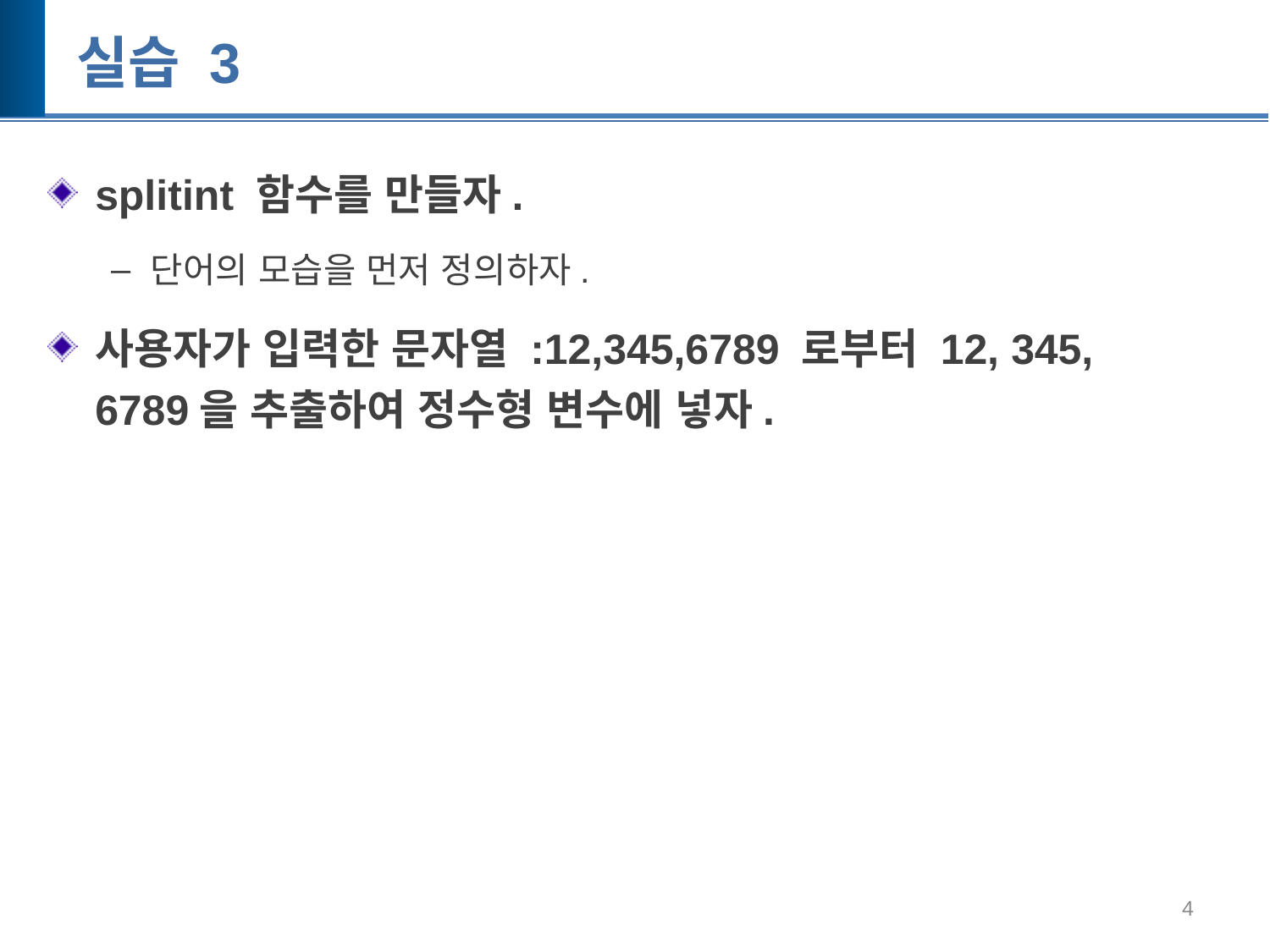

# 실습 3
splitint 함수를 만들자.
단어의 모습을 먼저 정의하자.
사용자가 입력한 문자열 :12,345,6789 로부터 12, 345, 6789을 추출하여 정수형 변수에 넣자.
4